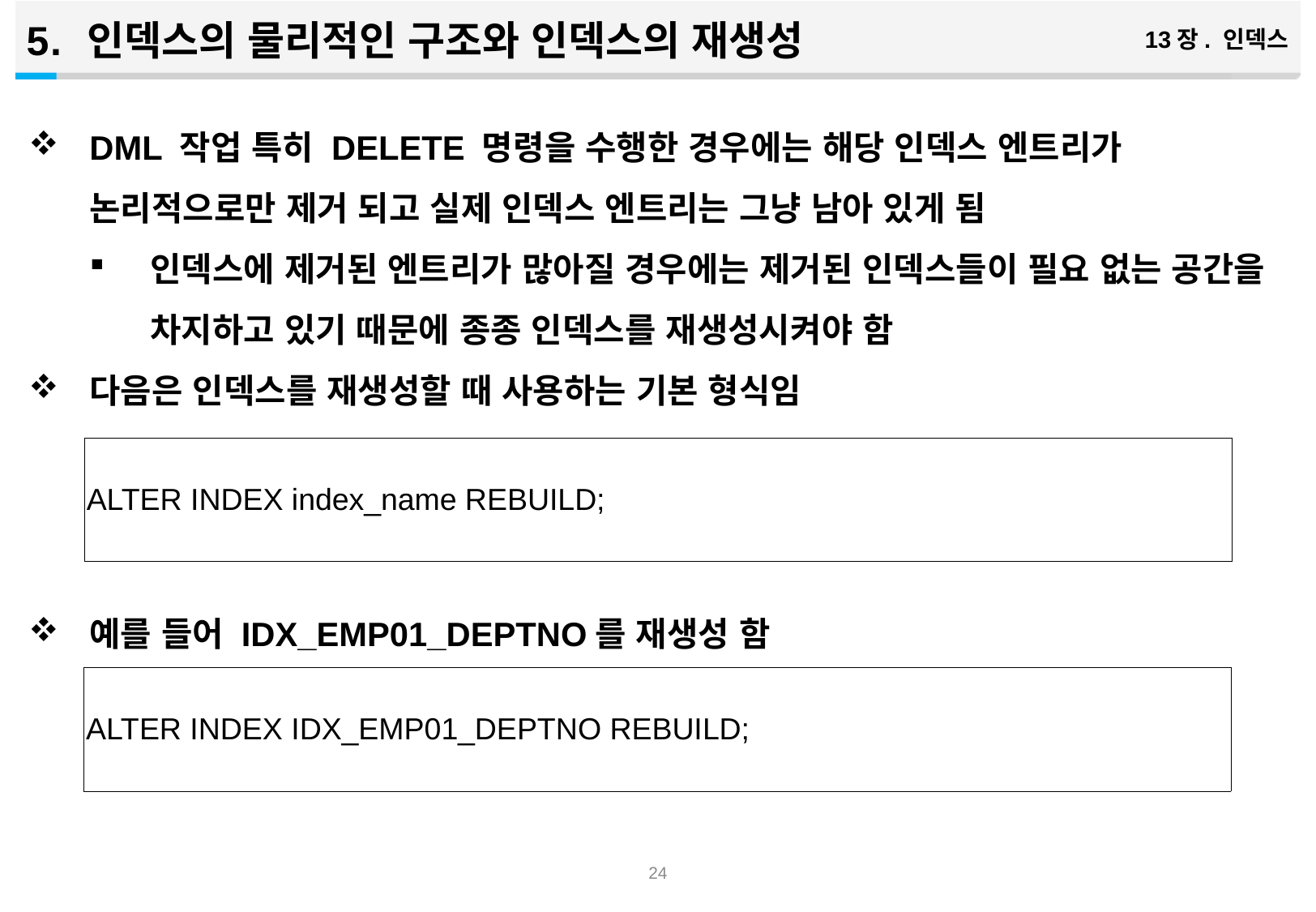

인덱스의 물리적인 구조와 인덱스의 재생성
13장. 인덱스
DML 작업 특히 DELETE 명령을 수행한 경우에는 해당 인덱스 엔트리가 논리적으로만 제거 되고 실제 인덱스 엔트리는 그냥 남아 있게 됨
인덱스에 제거된 엔트리가 많아질 경우에는 제거된 인덱스들이 필요 없는 공간을 차지하고 있기 때문에 종종 인덱스를 재생성시켜야 함
다음은 인덱스를 재생성할 때 사용하는 기본 형식임

예를 들어 IDX_EMP01_DEPTNO를 재생성 함
| ALTER INDEX index\_name REBUILD; |
| --- |
| ALTER INDEX IDX\_EMP01\_DEPTNO REBUILD; |
| --- |
24